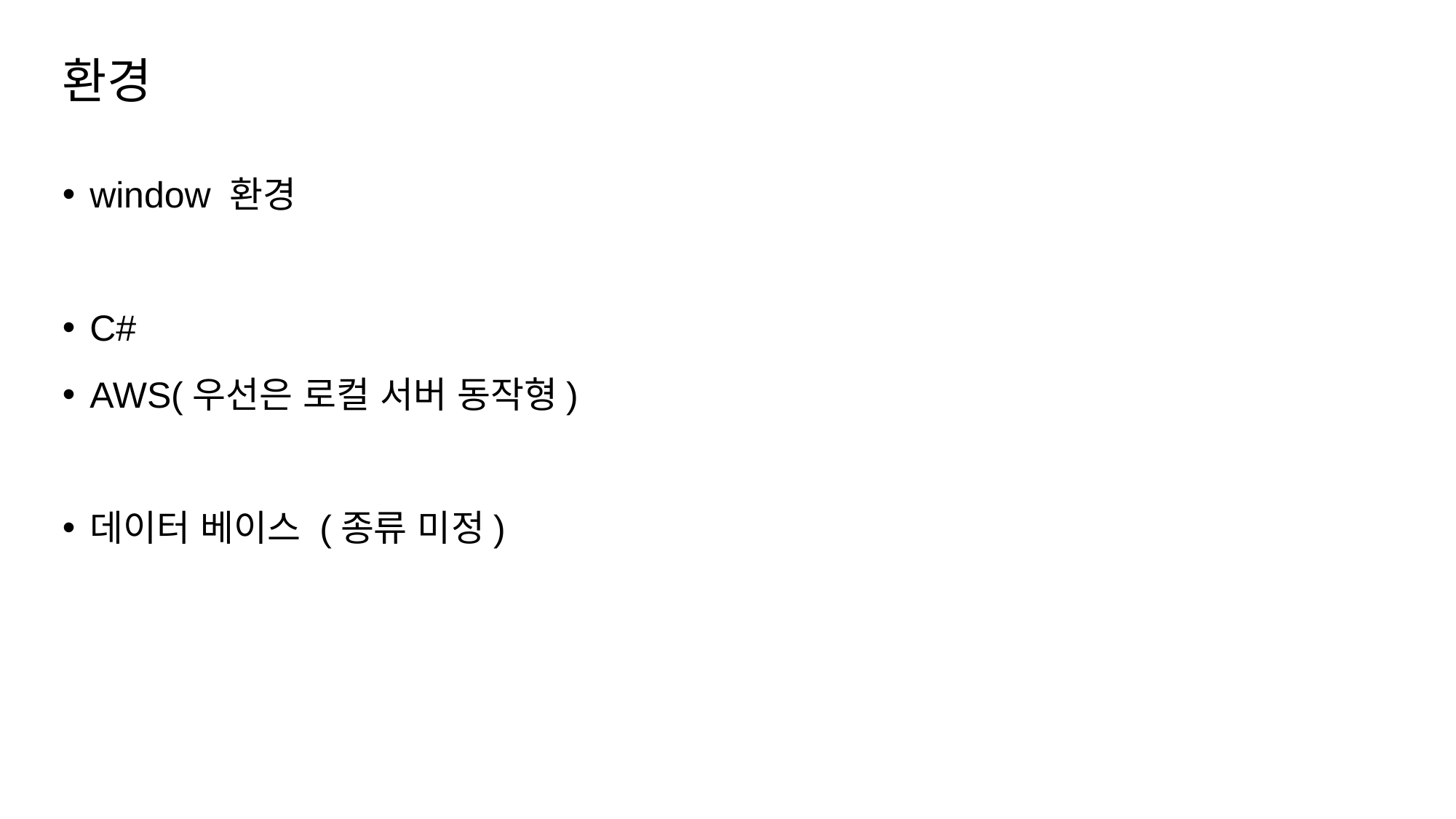

# 환경
window 환경

C#
AWS(우선은 로컬 서버 동작형)

데이터 베이스 (종류 미정)